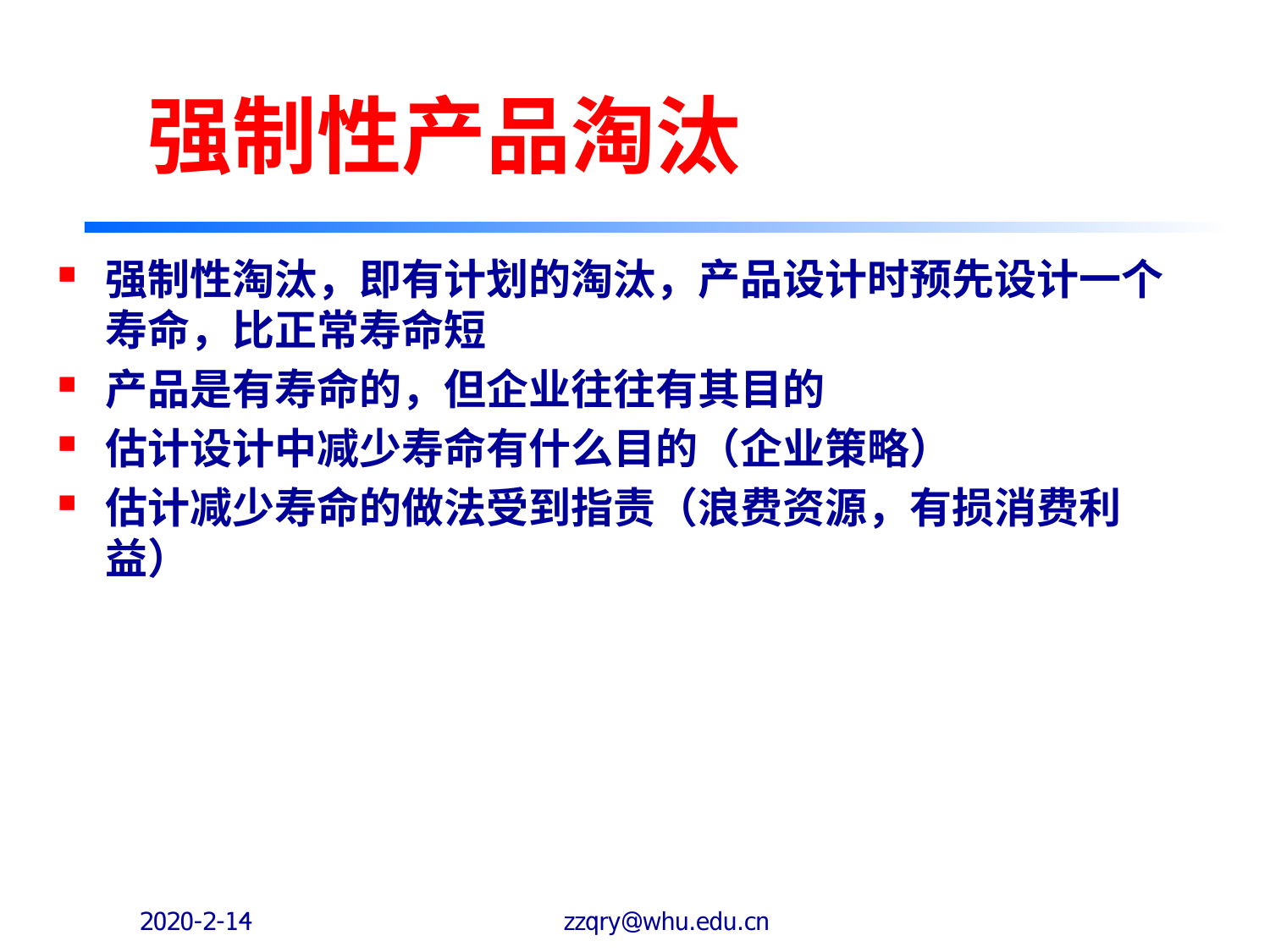

# 强制性产品淘汰
强制性淘汰，即有计划的淘汰，产品设计时预先设计一个寿命，比正常寿命短
产品是有寿命的，但企业往往有其目的
估计设计中减少寿命有什么目的（企业策略）
估计减少寿命的做法受到指责（浪费资源，有损消费利益）
2020-2-14
zzqry@whu.edu.cn